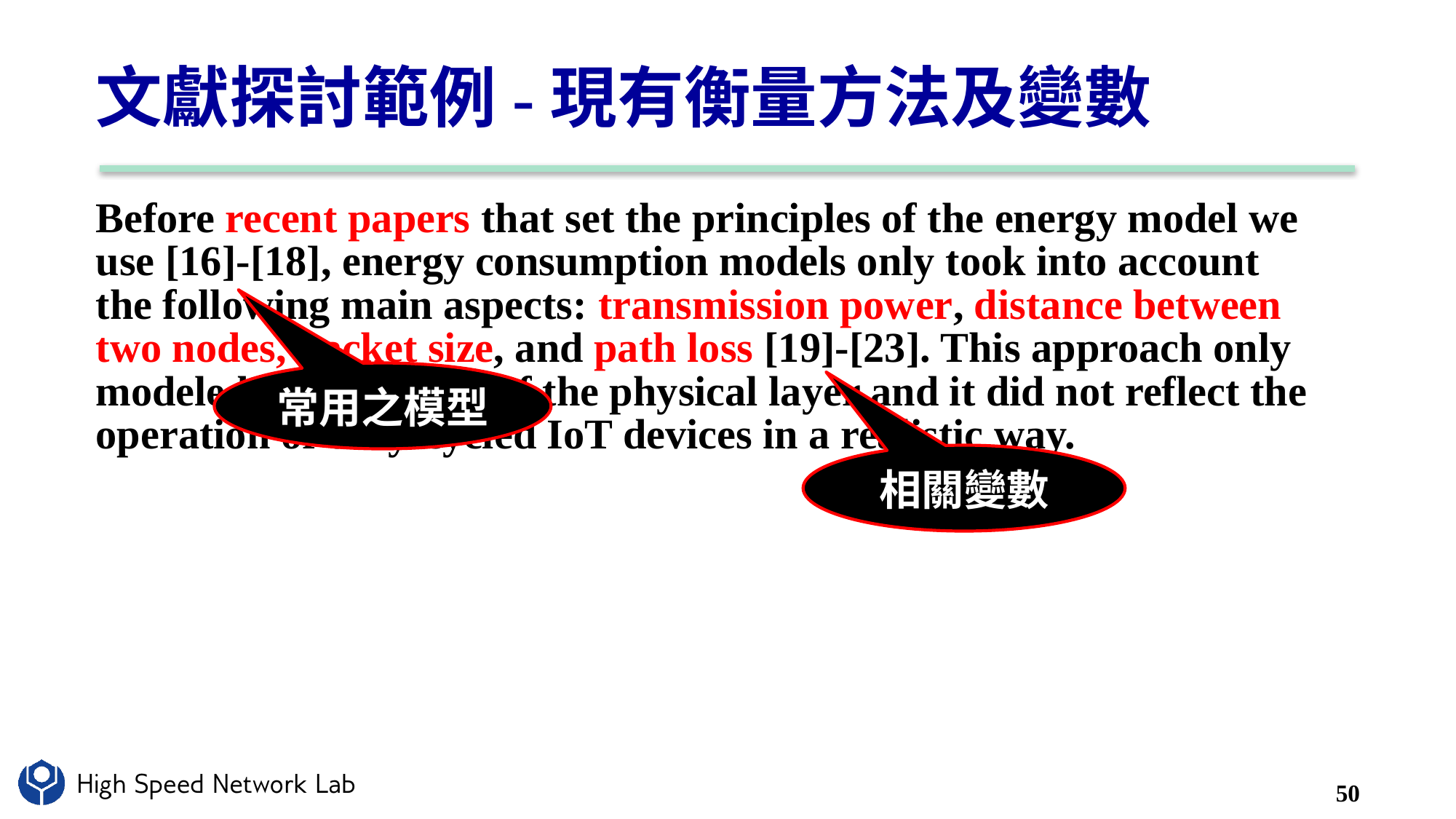

# 文獻探討範例-現有衡量方法及變數
Before recent papers that set the principles of the energy model we use [16]-[18], energy consumption models only took into account the following main aspects: transmission power, distance between two nodes, packet size, and path loss [19]-[23]. This approach only modeled the behavior of the physical layer and it did not reflect the operation of duty-cycled IoT devices in a realistic way.
常用之模型
相關變數
50